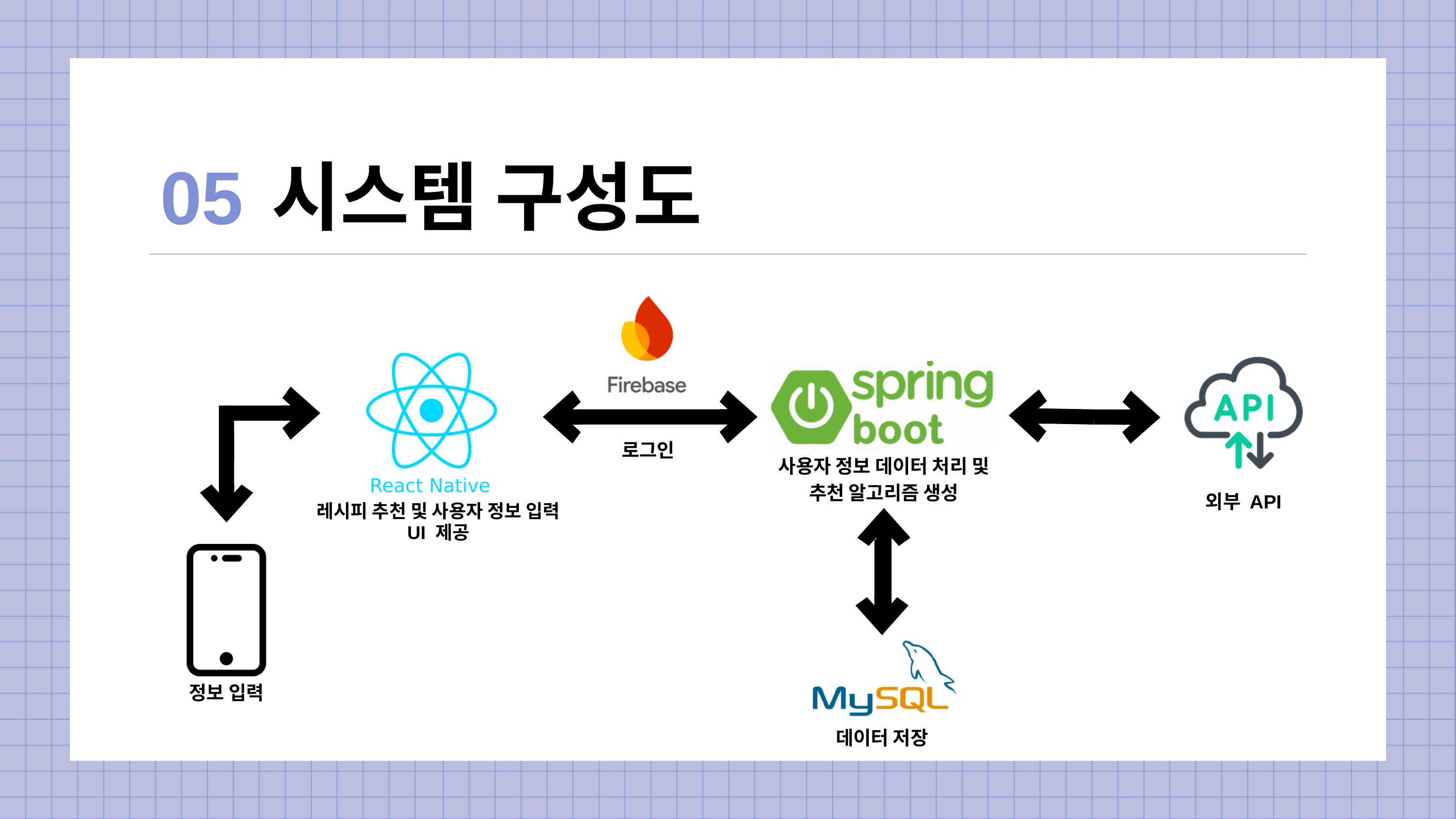

05
시스템 구성도

로그인
사용자 정보 데이터 처리 및
추천 알고리즘 생성
외부 API
레시피 추천 및 사용자 정보 입력
UI 제공

정보 입력
데이터 저장